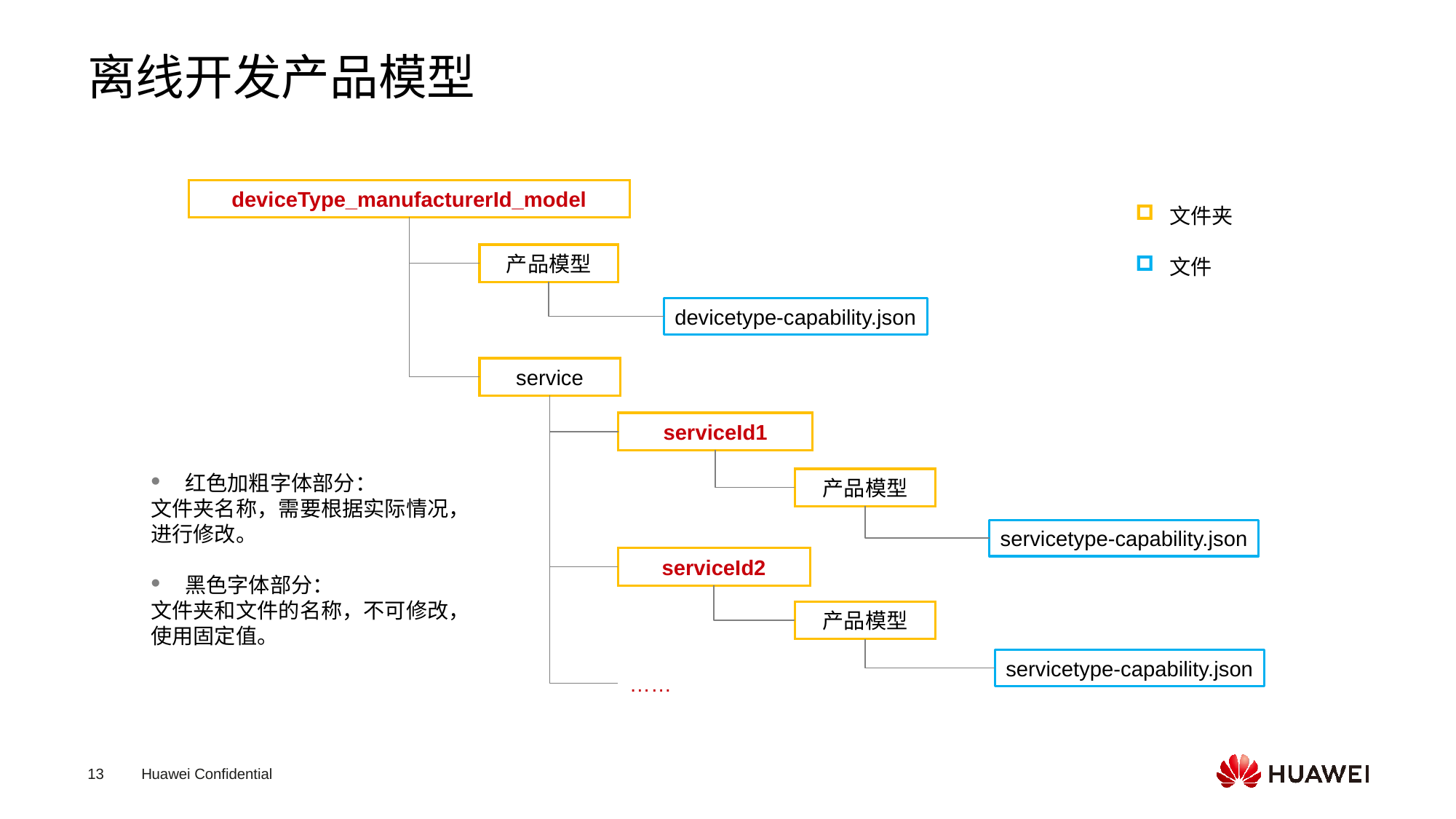

# 离线开发产品模型
deviceType_manufacturerId_model
文件夹

文件
产品模型
devicetype-capability.json
service
serviceId1
红色加粗字体部分：
文件夹名称，需要根据实际情况，进行修改。

黑色字体部分：
文件夹和文件的名称，不可修改，使用固定值。
产品模型
servicetype-capability.json
serviceId2
产品模型
servicetype-capability.json
……